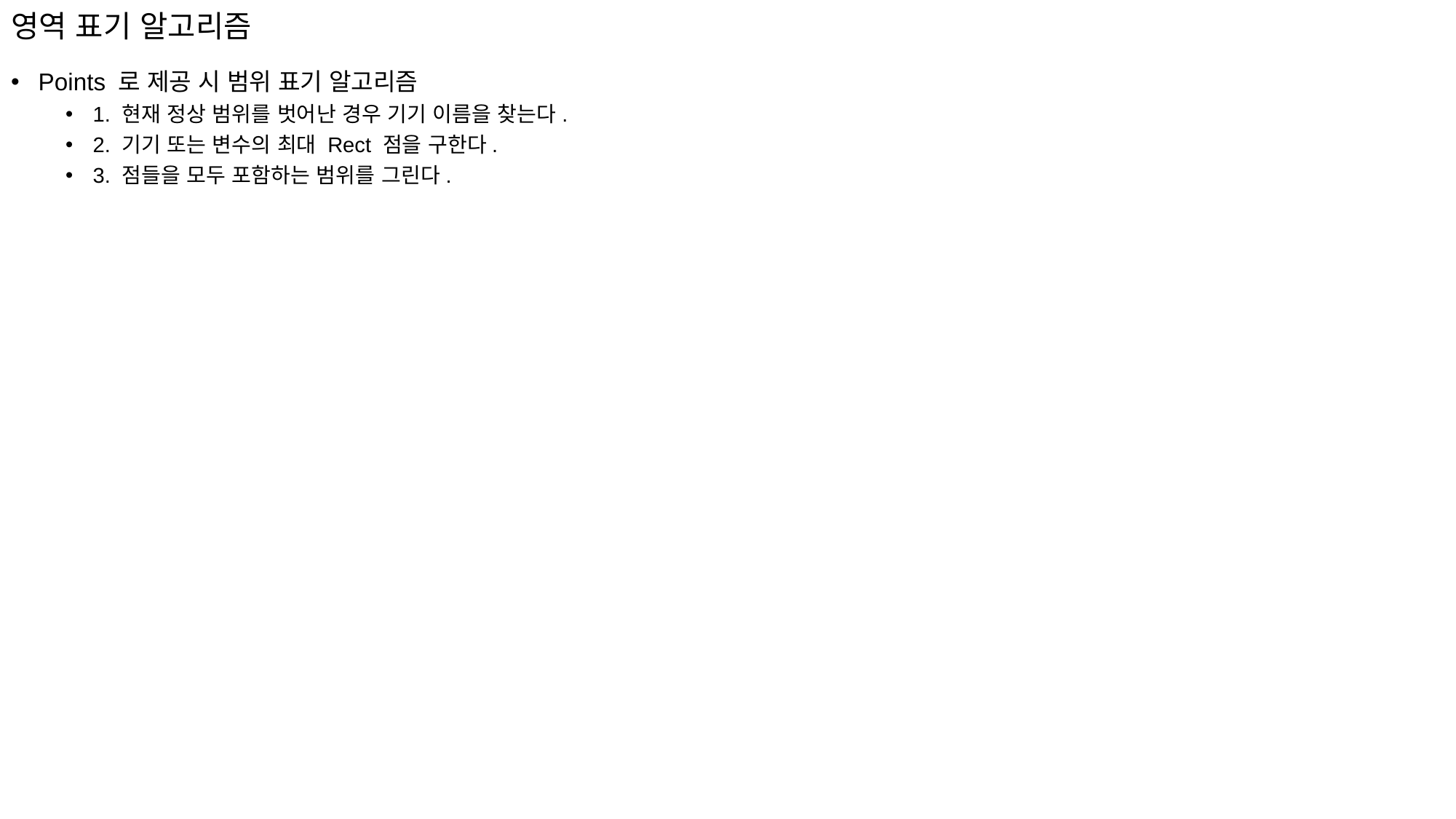

# 영역 표기 알고리즘
Points 로 제공 시 범위 표기 알고리즘
1. 현재 정상 범위를 벗어난 경우 기기 이름을 찾는다.
2. 기기 또는 변수의 최대 Rect 점을 구한다.
3. 점들을 모두 포함하는 범위를 그린다.